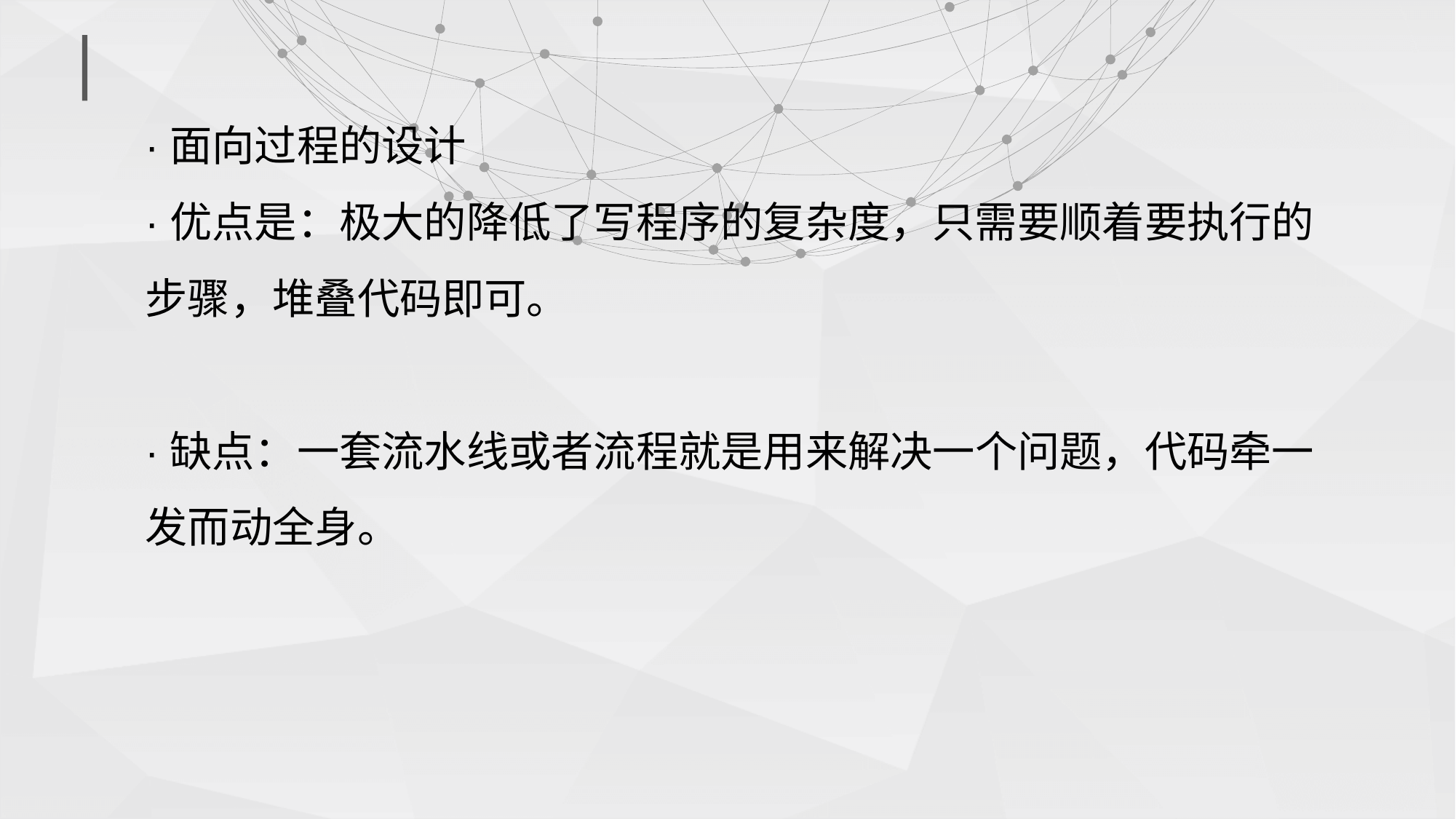

·面向过程的设计
·优点是：极大的降低了写程序的复杂度，只需要顺着要执行的步骤，堆叠代码即可。

·缺点：一套流水线或者流程就是用来解决一个问题，代码牵一发而动全身。